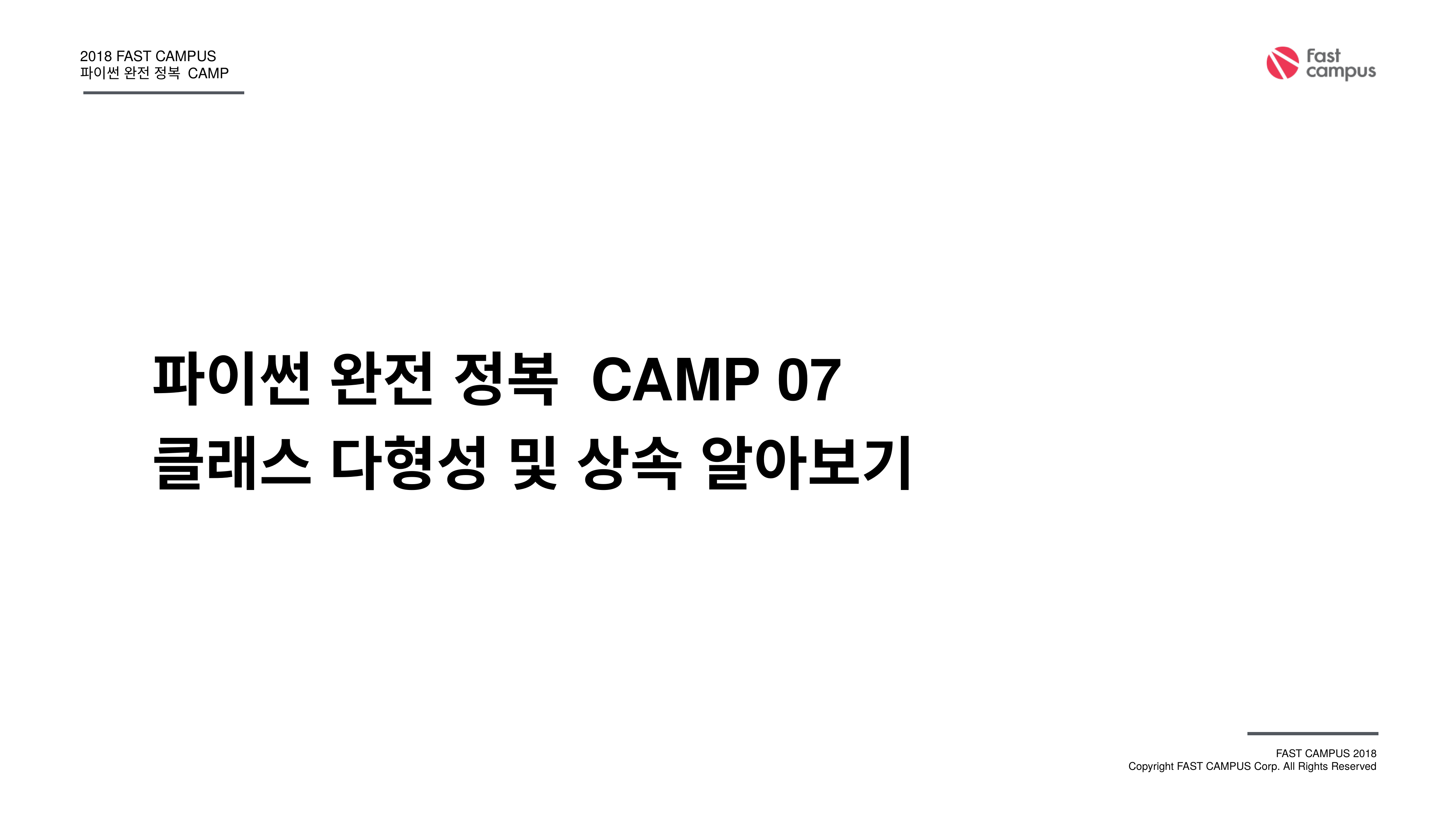

파이썬 완전 정복 CAMP 07
클래스 다형성 및 상속 알아보기